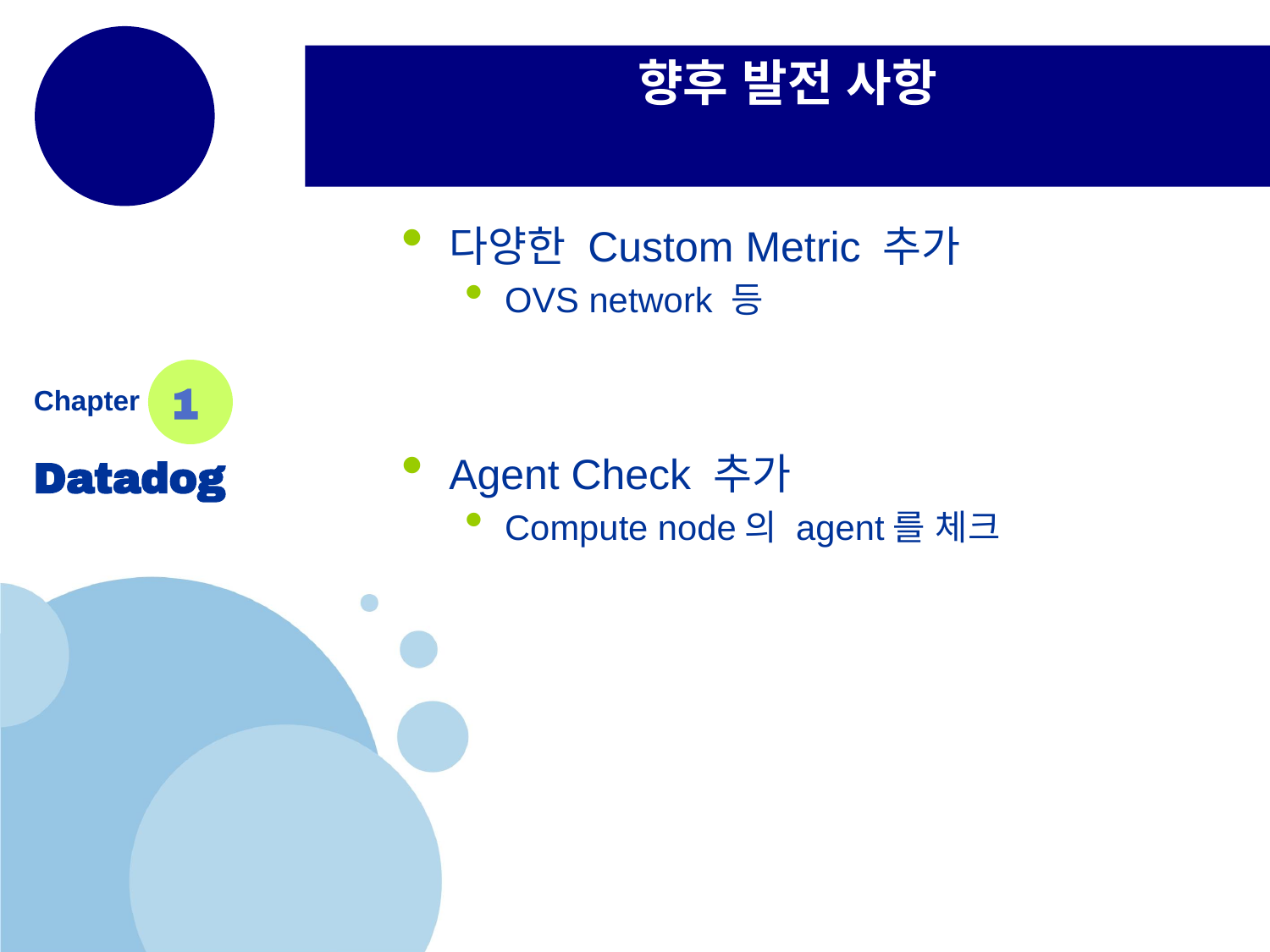

# 향후 발전 사항
다양한 Custom Metric 추가
OVS network 등

Agent Check 추가
Compute node의 agent를 체크

1
Chapter
Datadog